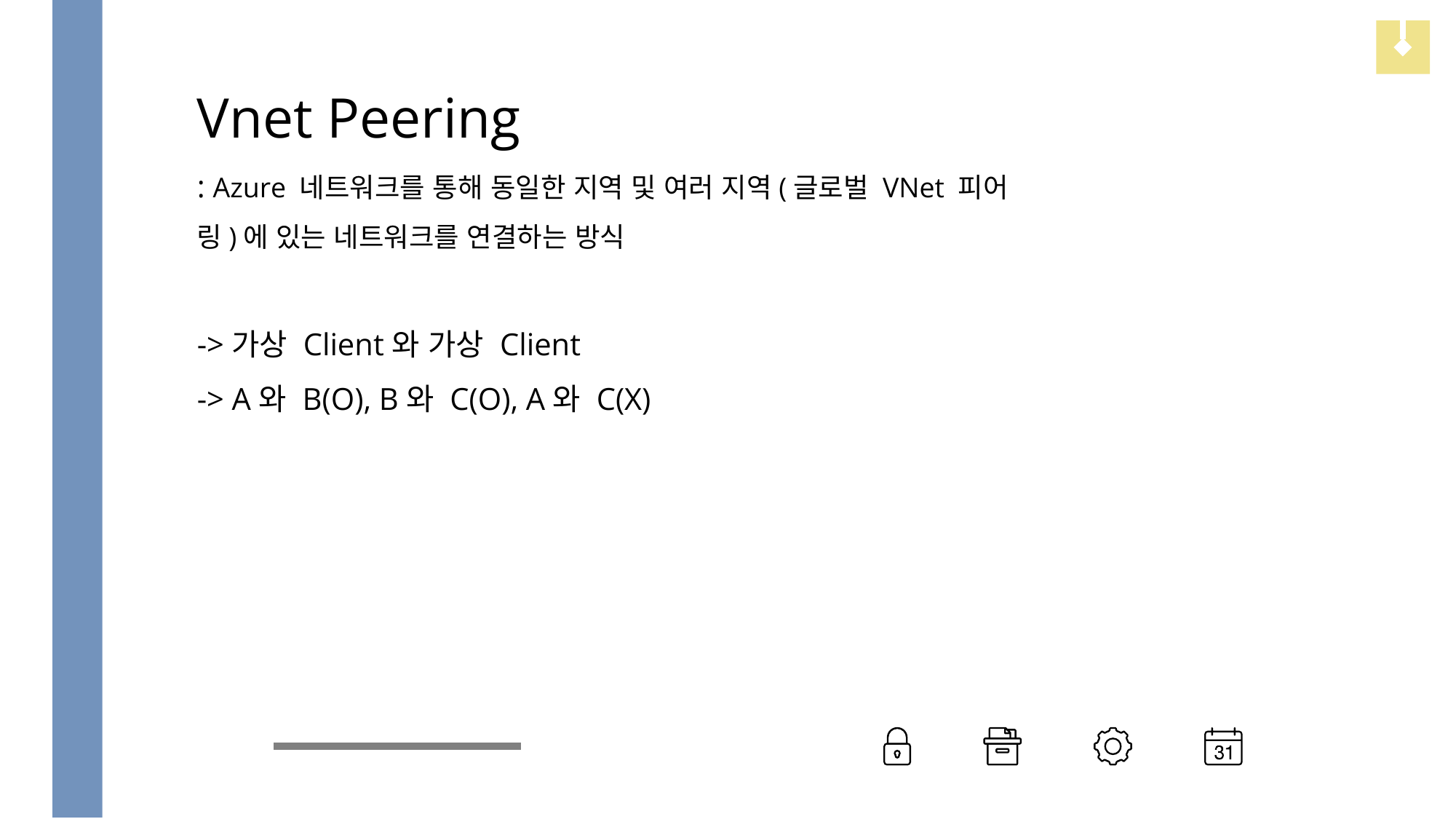

Vnet Peering
: Azure 네트워크를 통해 동일한 지역 및 여러 지역(글로벌 VNet 피어링)에 있는 네트워크를 연결하는 방식

->가상 Client와 가상 Client
-> A와 B(O), B와 C(O), A와 C(X)